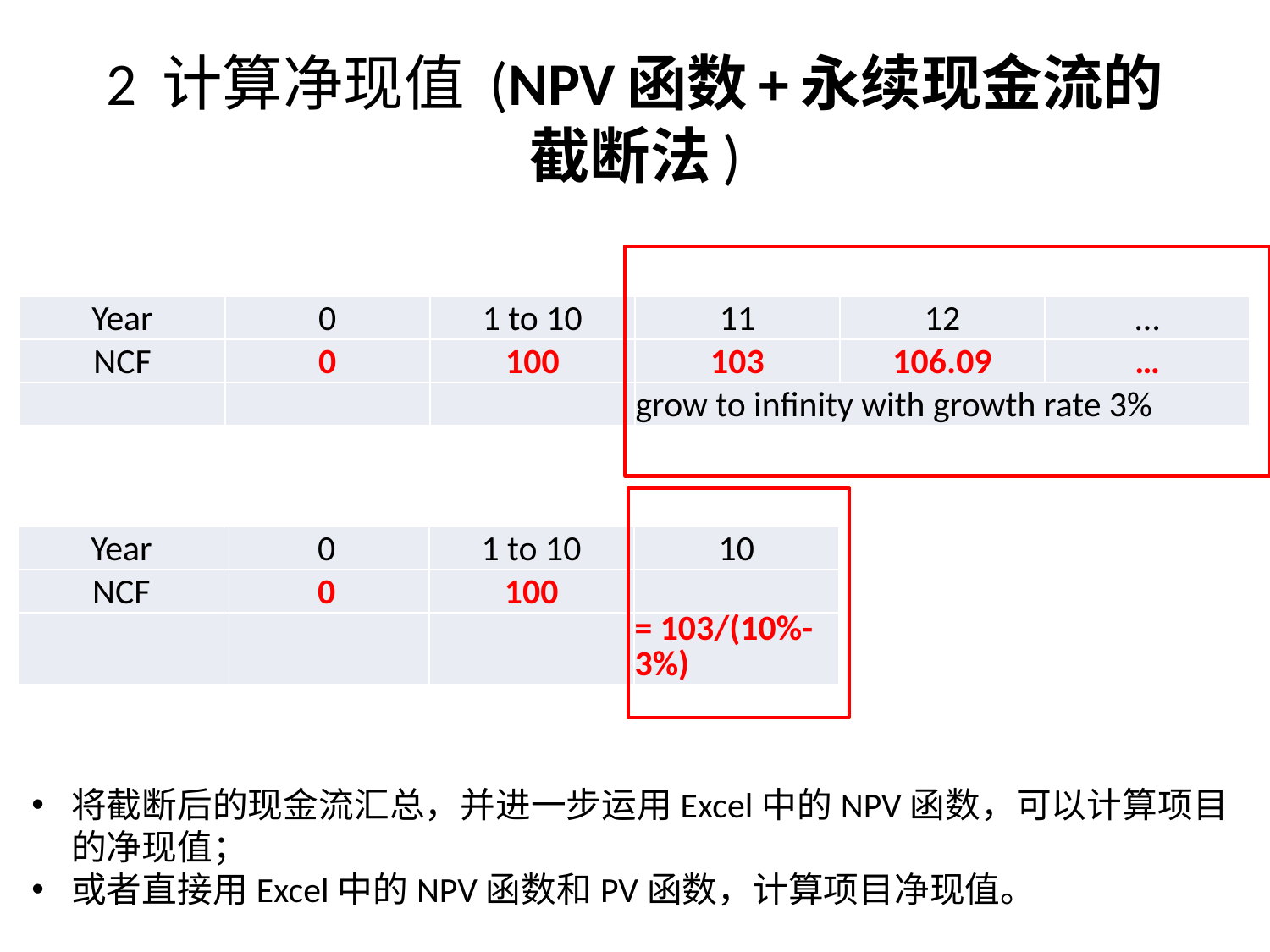

# 2 计算净现值 (NPV函数+永续现金流的截断法)

| Year | 0 | 1 to 10 | 11 | 12 | … |
| --- | --- | --- | --- | --- | --- |
| NCF | 0 | 100 | 103 | 106.09 | … |
|  |  |  | grow to infinity with growth rate 3% |  |  |

| Year | 0 | 1 to 10 | 10 |
| --- | --- | --- | --- |
| NCF | 0 | 100 |  |
|  |  |  | = 103/(10%-3%) |
将截断后的现金流汇总，并进一步运用Excel中的NPV函数，可以计算项目的净现值；
或者直接用Excel中的NPV函数和PV函数，计算项目净现值。